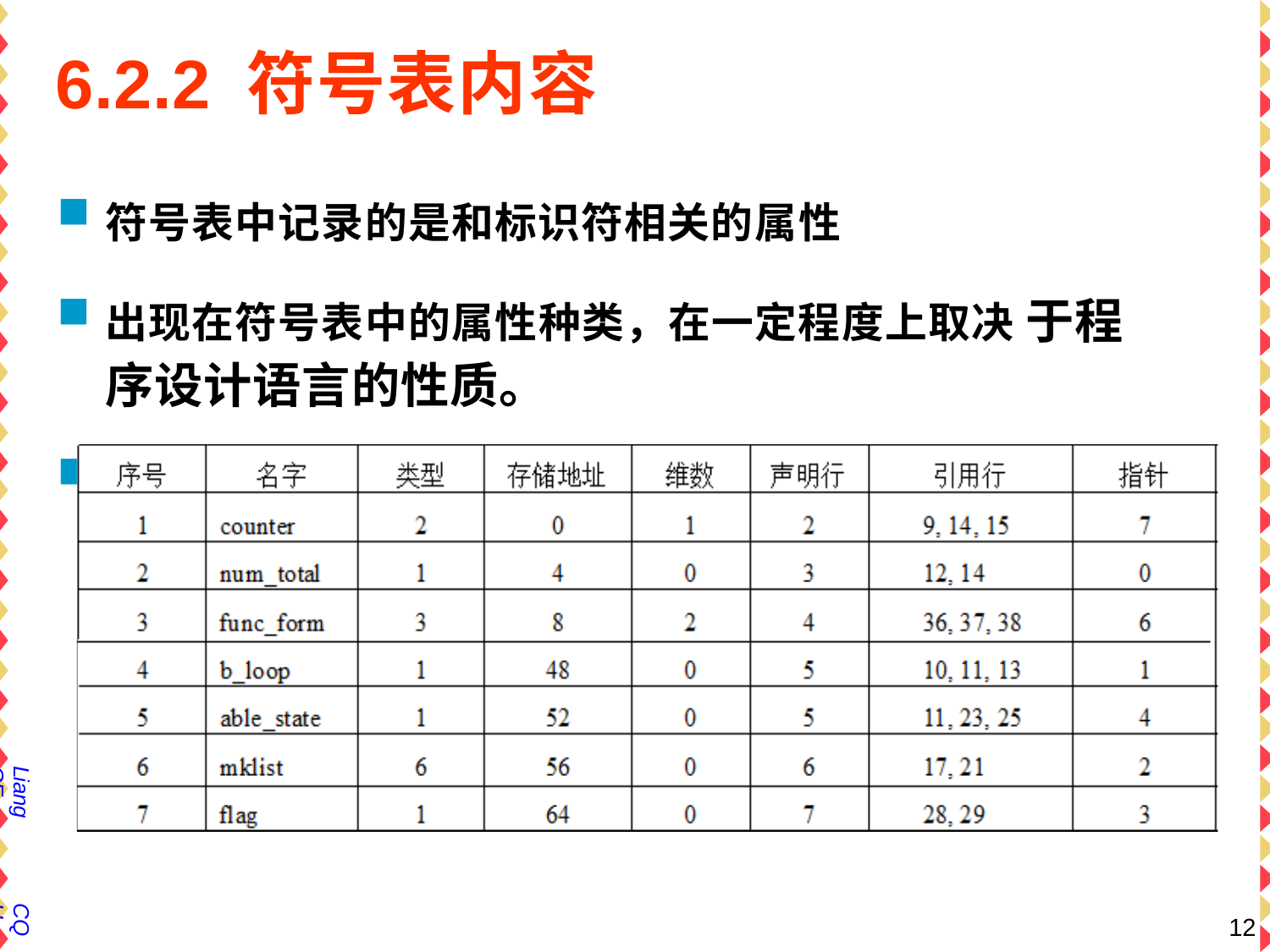

# 6.2.2 符号表内容
符号表中记录的是和标识符相关的属性
出现在符号表中的属性种类，在一定程度上取决 于程序设计语言的性质。
符号表的典型形式：

Liang GE
CQU
12